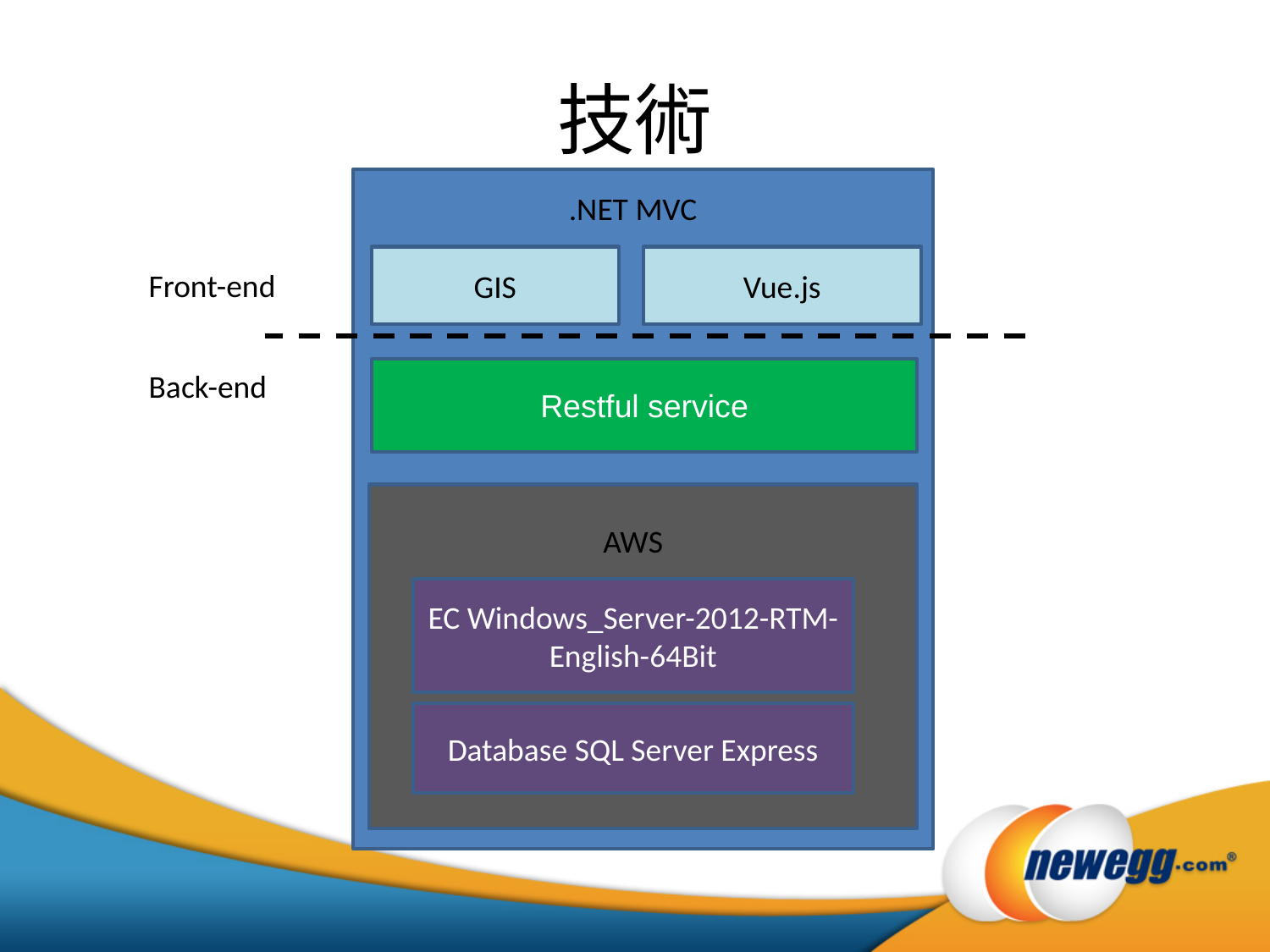

# 技術

.NET MVC
Vue.js
GIS
Restful service

AWS
EC Windows_Server-2012-RTM-English-64Bit
Database SQL Server Express
Front-end
Back-end